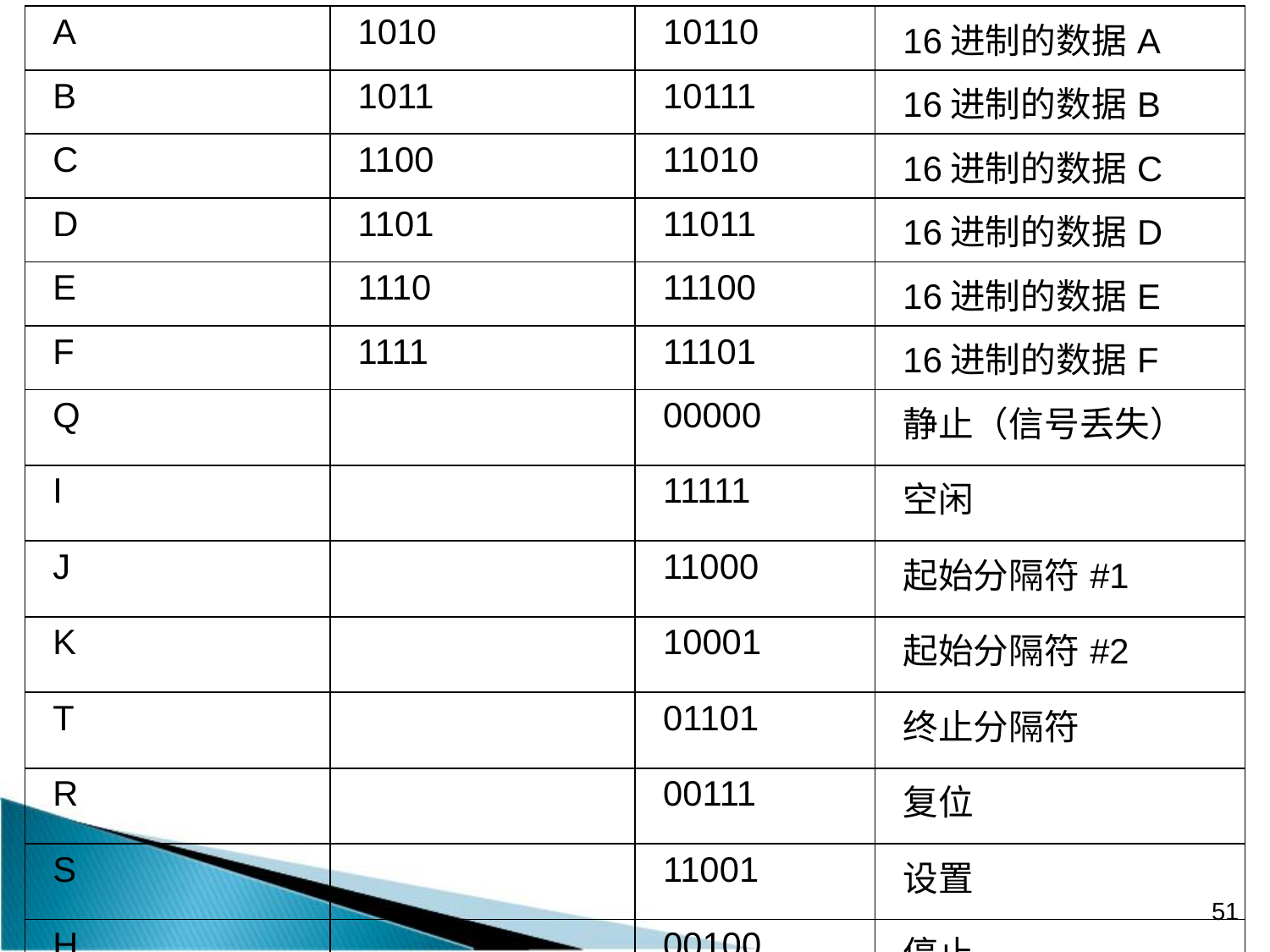

| A | 1010 | 10110 | 16进制的数据A |
| --- | --- | --- | --- |
| B | 1011 | 10111 | 16进制的数据B |
| C | 1100 | 11010 | 16进制的数据C |
| D | 1101 | 11011 | 16进制的数据D |
| E | 1110 | 11100 | 16进制的数据E |
| F | 1111 | 11101 | 16进制的数据F |
| Q |  | 00000 | 静止（信号丢失） |
| I |  | 11111 | 空闲 |
| J |  | 11000 | 起始分隔符#1 |
| K |  | 10001 | 起始分隔符#2 |
| T |  | 01101 | 终止分隔符 |
| R |  | 00111 | 复位 |
| S |  | 11001 | 设置 |
| H |  | 00100 | 停止 |
#
51